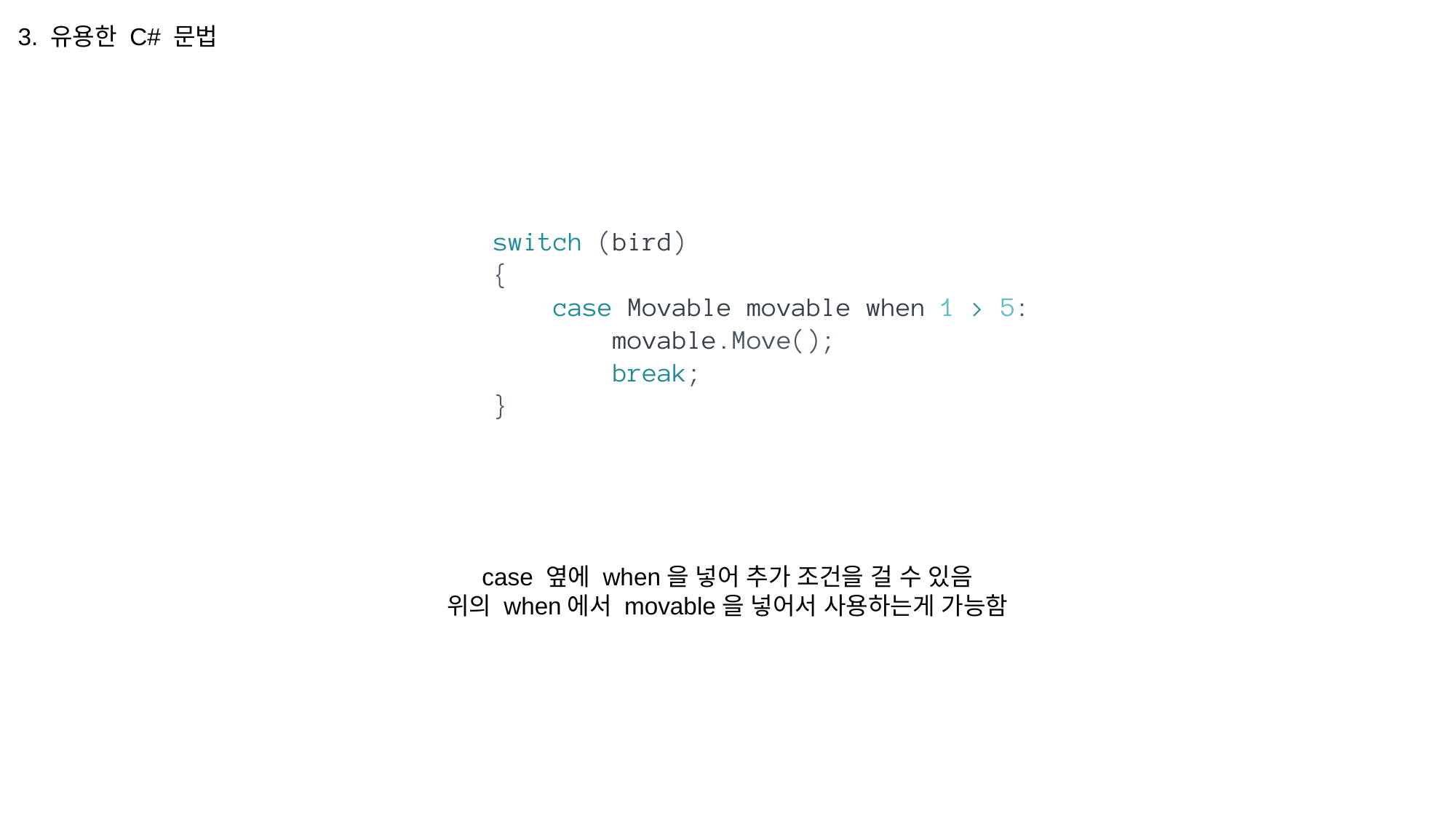

3. 유용한 C# 문법
        switch (bird)
        {
            case Movable movable when 1 > 5:
                movable.Move();
                break;
        }
case 옆에 when을 넣어 추가 조건을 걸 수 있음
위의 when에서 movable을 넣어서 사용하는게 가능함